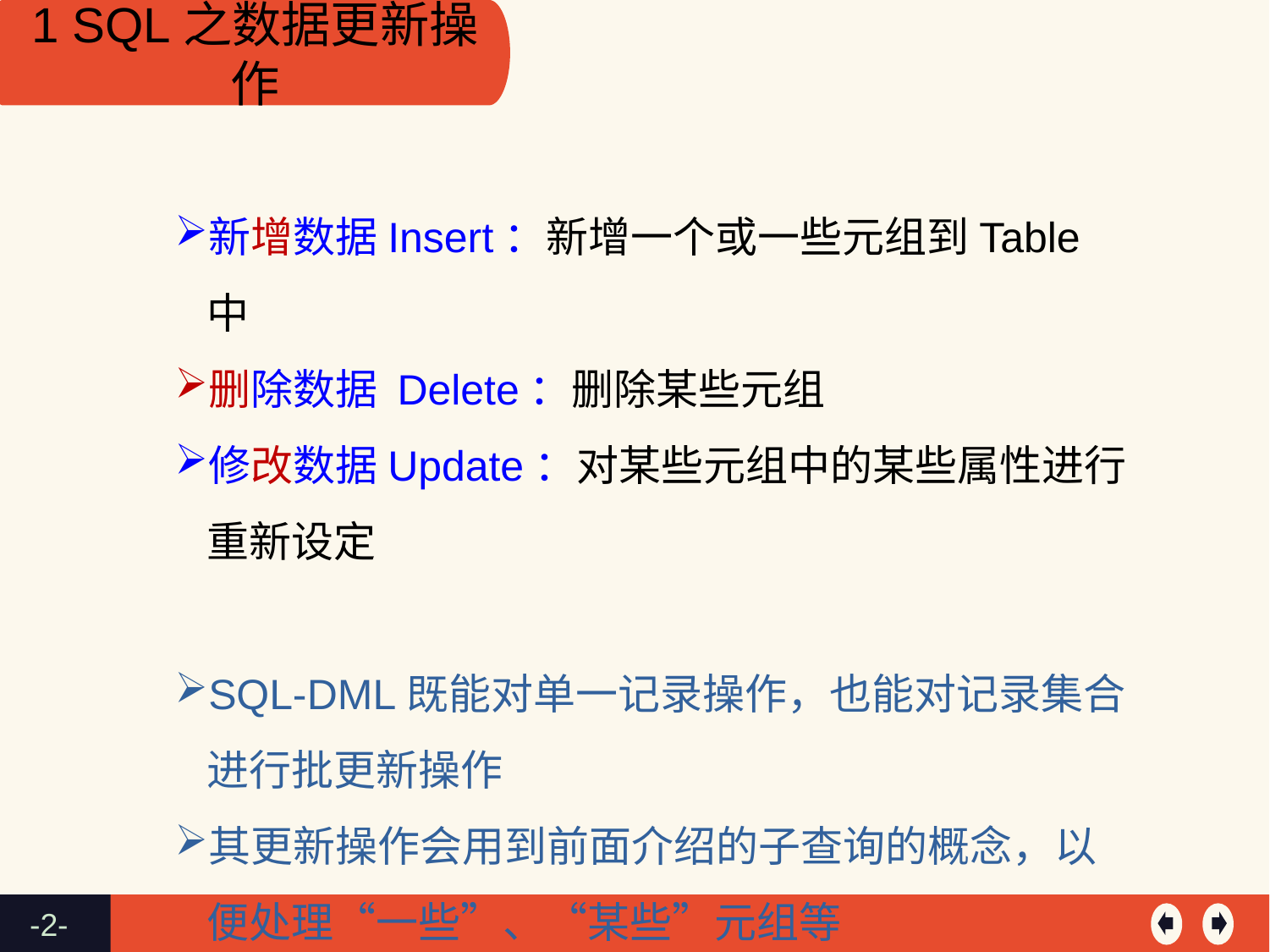

1 SQL之数据更新操作
新增数据Insert：新增一个或一些元组到Table中
删除数据 Delete：删除某些元组
修改数据Update：对某些元组中的某些属性进行重新设定

SQL-DML既能对单一记录操作，也能对记录集合进行批更新操作
其更新操作会用到前面介绍的子查询的概念，以便处理“一些”、“某些”元组等

-2-